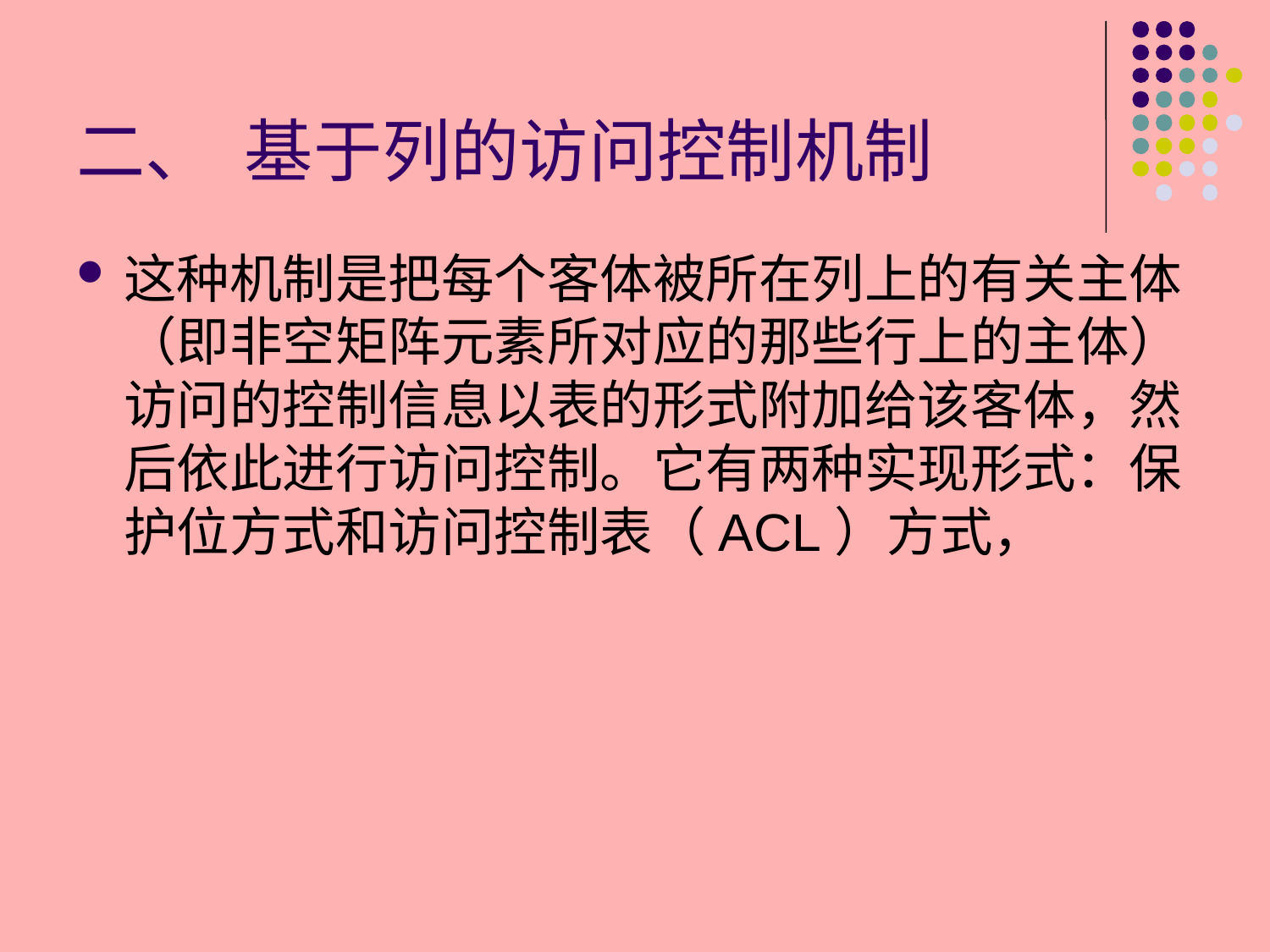

# 二、  基于列的访问控制机制
这种机制是把每个客体被所在列上的有关主体（即非空矩阵元素所对应的那些行上的主体）访问的控制信息以表的形式附加给该客体，然后依此进行访问控制。它有两种实现形式：保护位方式和访问控制表（ACL）方式，